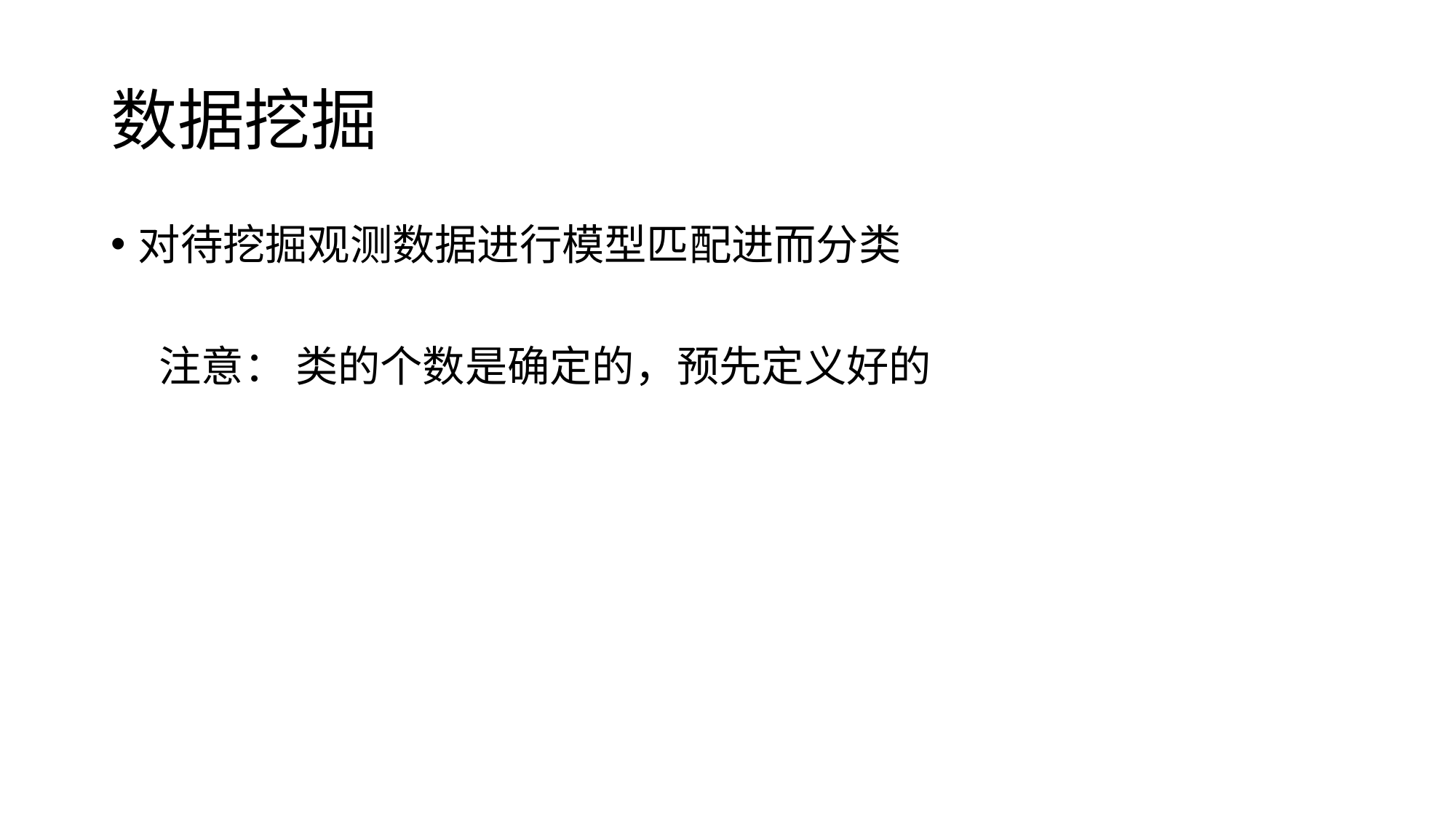

# 数据挖掘
对待挖掘观测数据进行模型匹配进而分类

    注意： 类的个数是确定的，预先定义好的